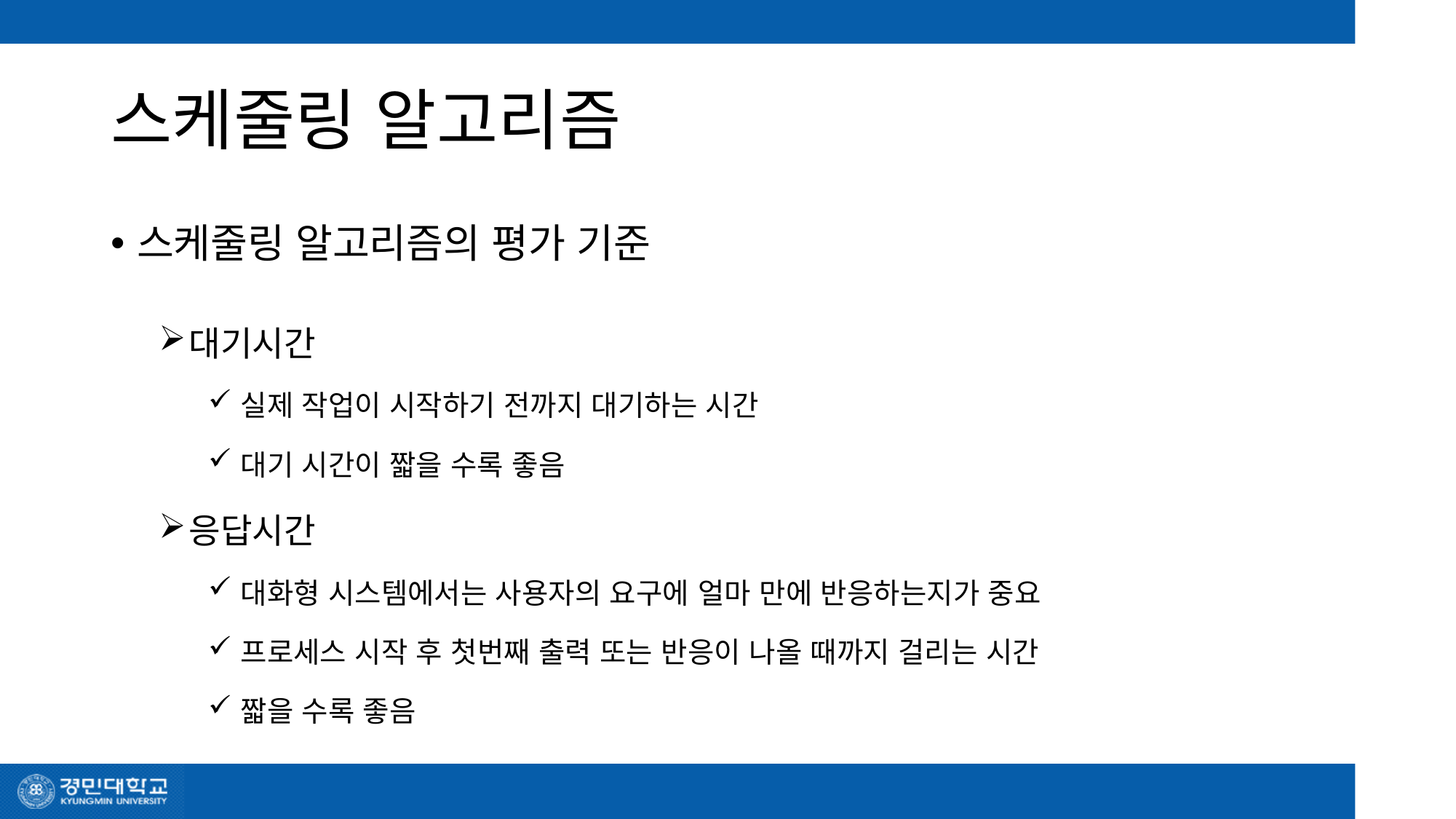

# 스케줄링 알고리즘
스케줄링 알고리즘의 평가 기준

대기시간
실제 작업이 시작하기 전까지 대기하는 시간
대기 시간이 짧을 수록 좋음
응답시간
대화형 시스템에서는 사용자의 요구에 얼마 만에 반응하는지가 중요
프로세스 시작 후 첫번째 출력 또는 반응이 나올 때까지 걸리는 시간
짧을 수록 좋음